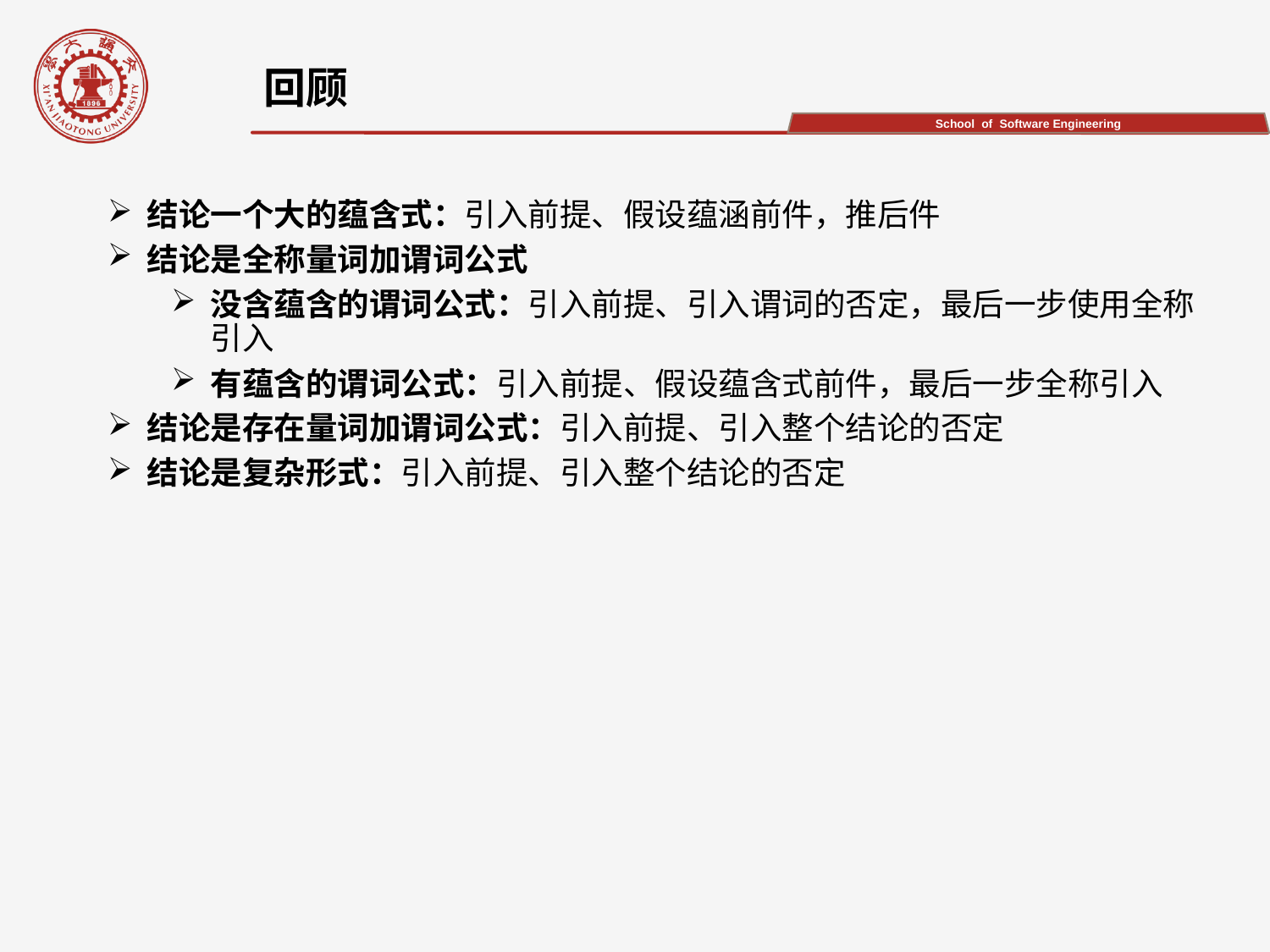

回顾
结论一个大的蕴含式：引入前提、假设蕴涵前件，推后件
结论是全称量词加谓词公式
没含蕴含的谓词公式：引入前提、引入谓词的否定，最后一步使用全称引入
有蕴含的谓词公式：引入前提、假设蕴含式前件，最后一步全称引入
结论是存在量词加谓词公式：引入前提、引入整个结论的否定
结论是复杂形式：引入前提、引入整个结论的否定